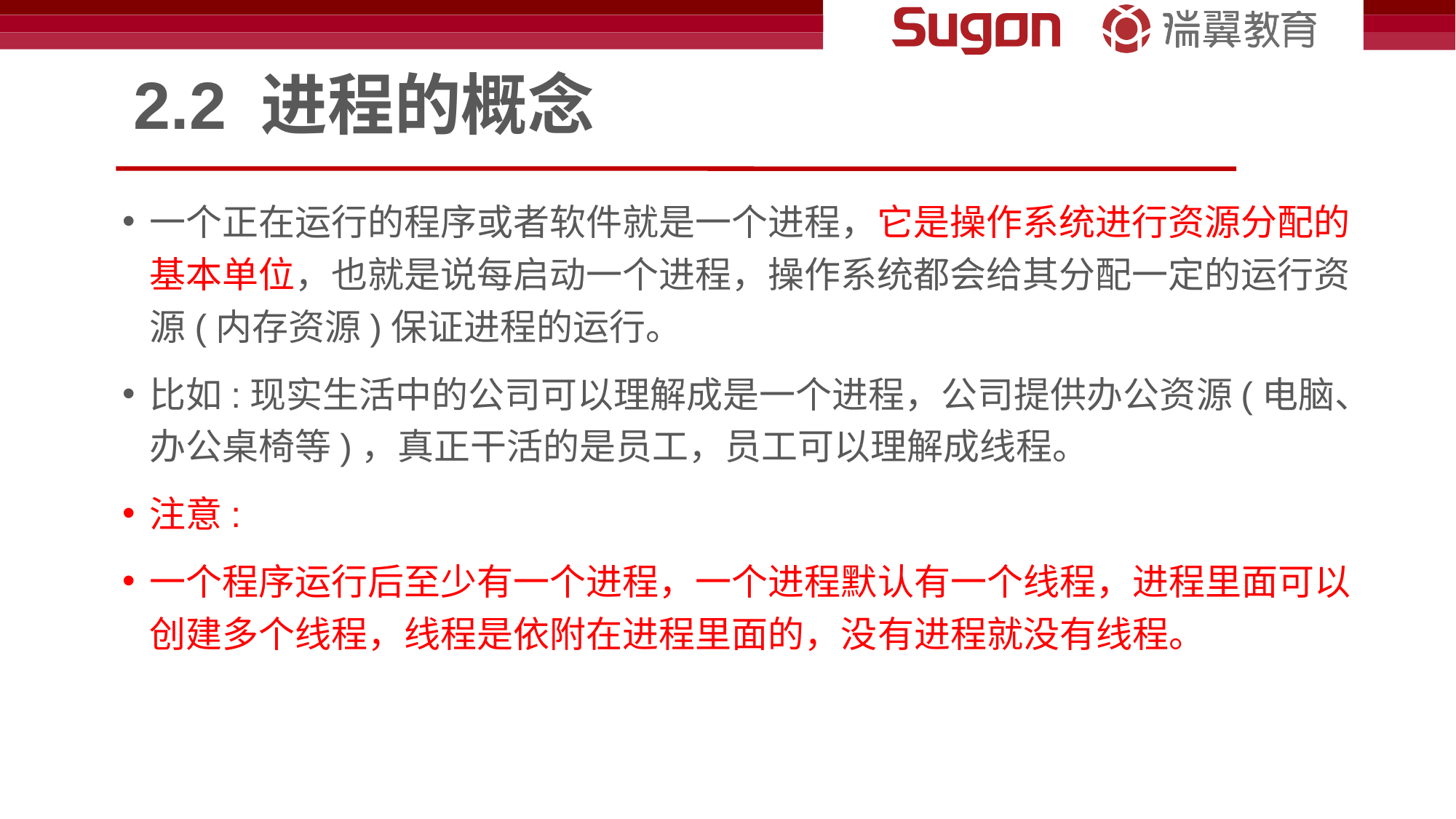

# 2.2 进程的概念
一个正在运行的程序或者软件就是一个进程，它是操作系统进行资源分配的基本单位，也就是说每启动一个进程，操作系统都会给其分配一定的运行资源(内存资源)保证进程的运行。
比如:现实生活中的公司可以理解成是一个进程，公司提供办公资源(电脑、办公桌椅等)，真正干活的是员工，员工可以理解成线程。
注意:
一个程序运行后至少有一个进程，一个进程默认有一个线程，进程里面可以创建多个线程，线程是依附在进程里面的，没有进程就没有线程。